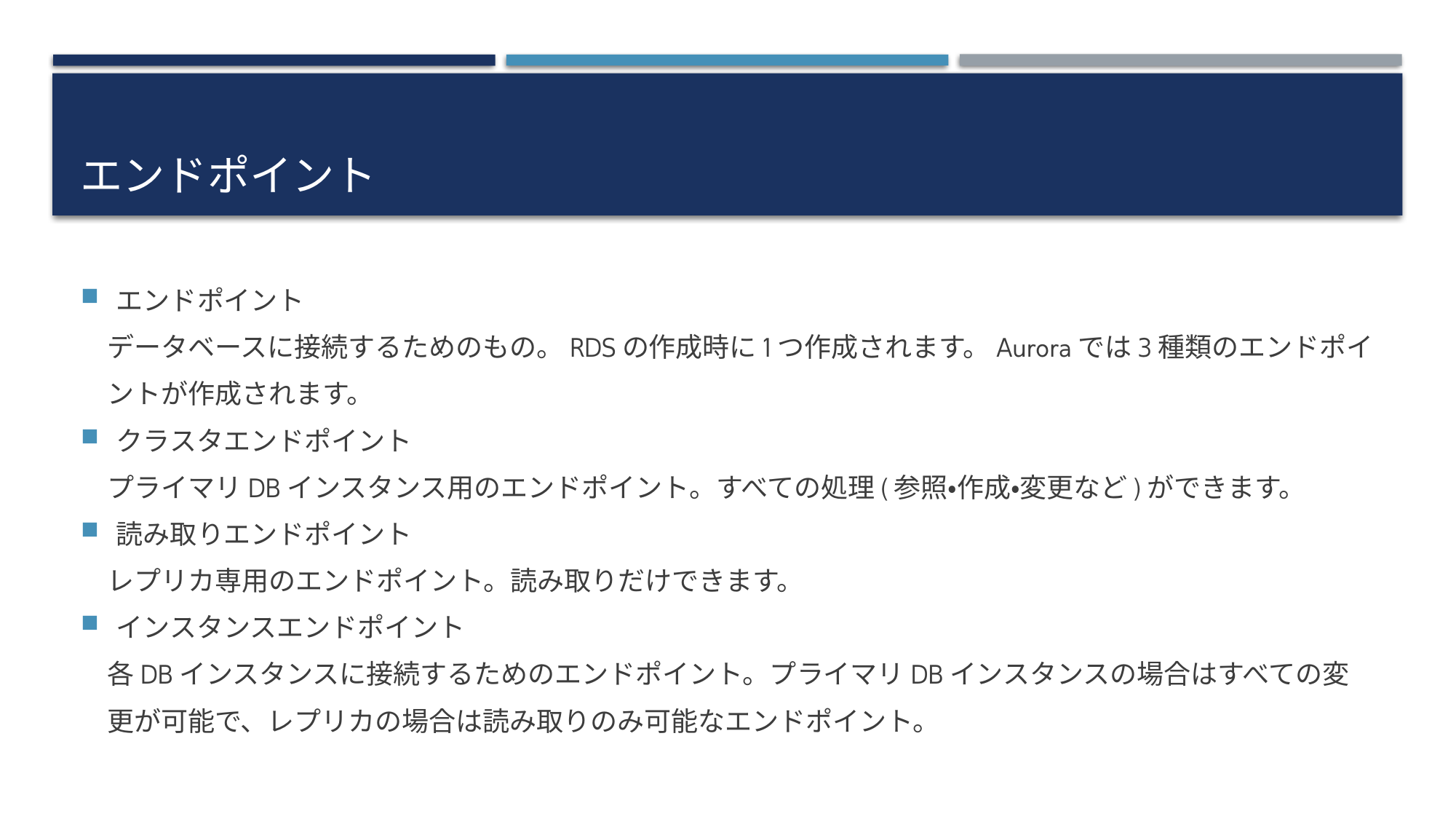

# エンドポイント
エンドポイント
　データベースに接続するためのもの。RDSの作成時に1つ作成されます。Auroraでは3種類のエンドポイ
　ントが作成されます。
クラスタエンドポイント
　プライマリDBインスタンス用のエンドポイント。すべての処理(参照・作成・変更など)ができます。
読み取りエンドポイント
　レプリカ専用のエンドポイント。読み取りだけできます。
インスタンスエンドポイント
　各DBインスタンスに接続するためのエンドポイント。プライマリDBインスタンスの場合はすべての変
　更が可能で、レプリカの場合は読み取りのみ可能なエンドポイント。